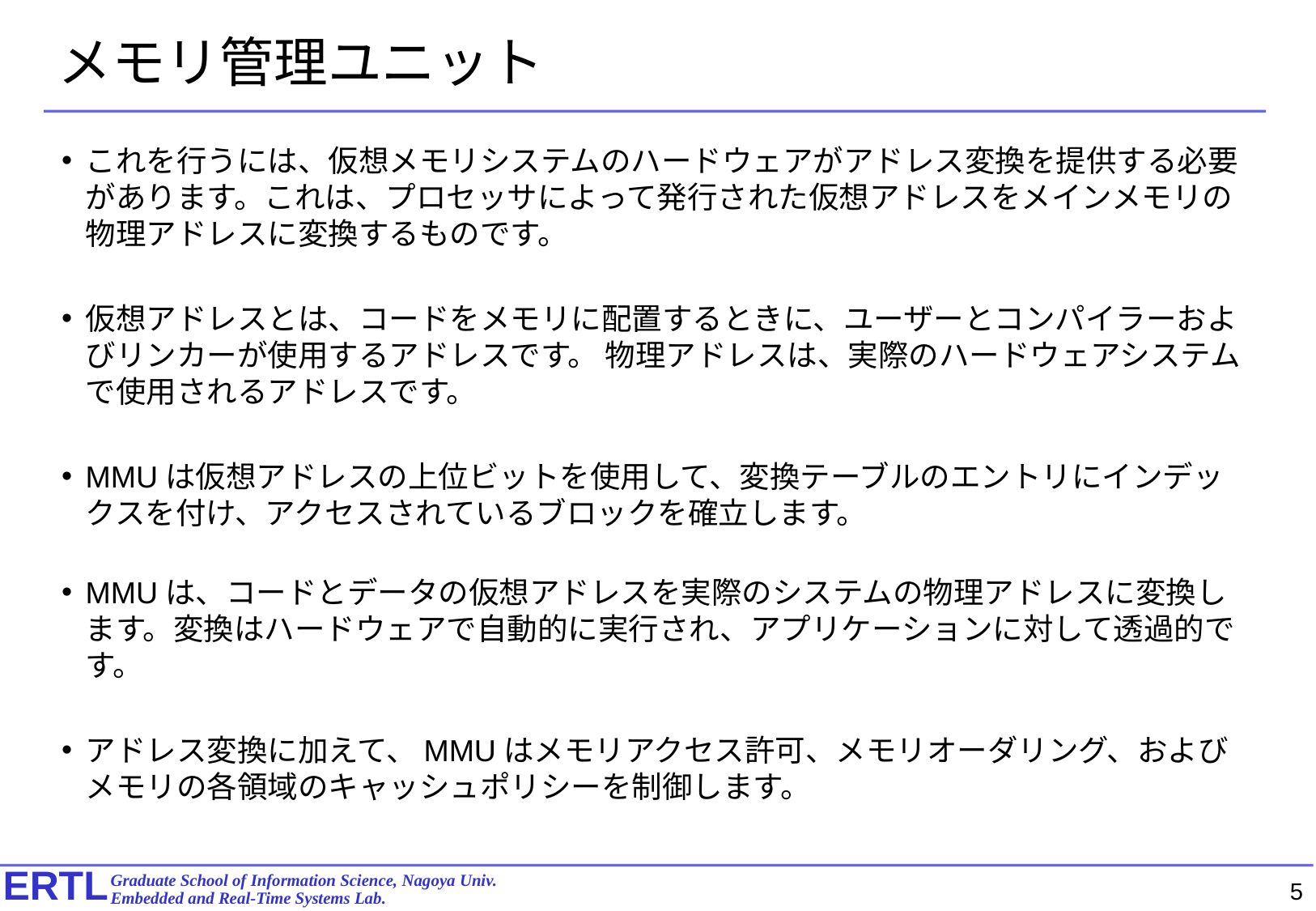

# メモリ管理ユニット
これを行うには、仮想メモリシステムのハードウェアがアドレス変換を提供する必要があります。これは、プロセッサによって発行された仮想アドレスをメインメモリの物理アドレスに変換するものです。

仮想アドレスとは、コードをメモリに配置するときに、ユーザーとコンパイラーおよびリンカーが使用するアドレスです。 物理アドレスは、実際のハードウェアシステムで使用されるアドレスです。

MMUは仮想アドレスの上位ビットを使用して、変換テーブルのエントリにインデックスを付け、アクセスされているブロックを確立します。
MMUは、コードとデータの仮想アドレスを実際のシステムの物理アドレスに変換します。変換はハードウェアで自動的に実行され、アプリケーションに対して透過的です。

アドレス変換に加えて、MMUはメモリアクセス許可、メモリオーダリング、およびメモリの各領域のキャッシュポリシーを制御します。

5